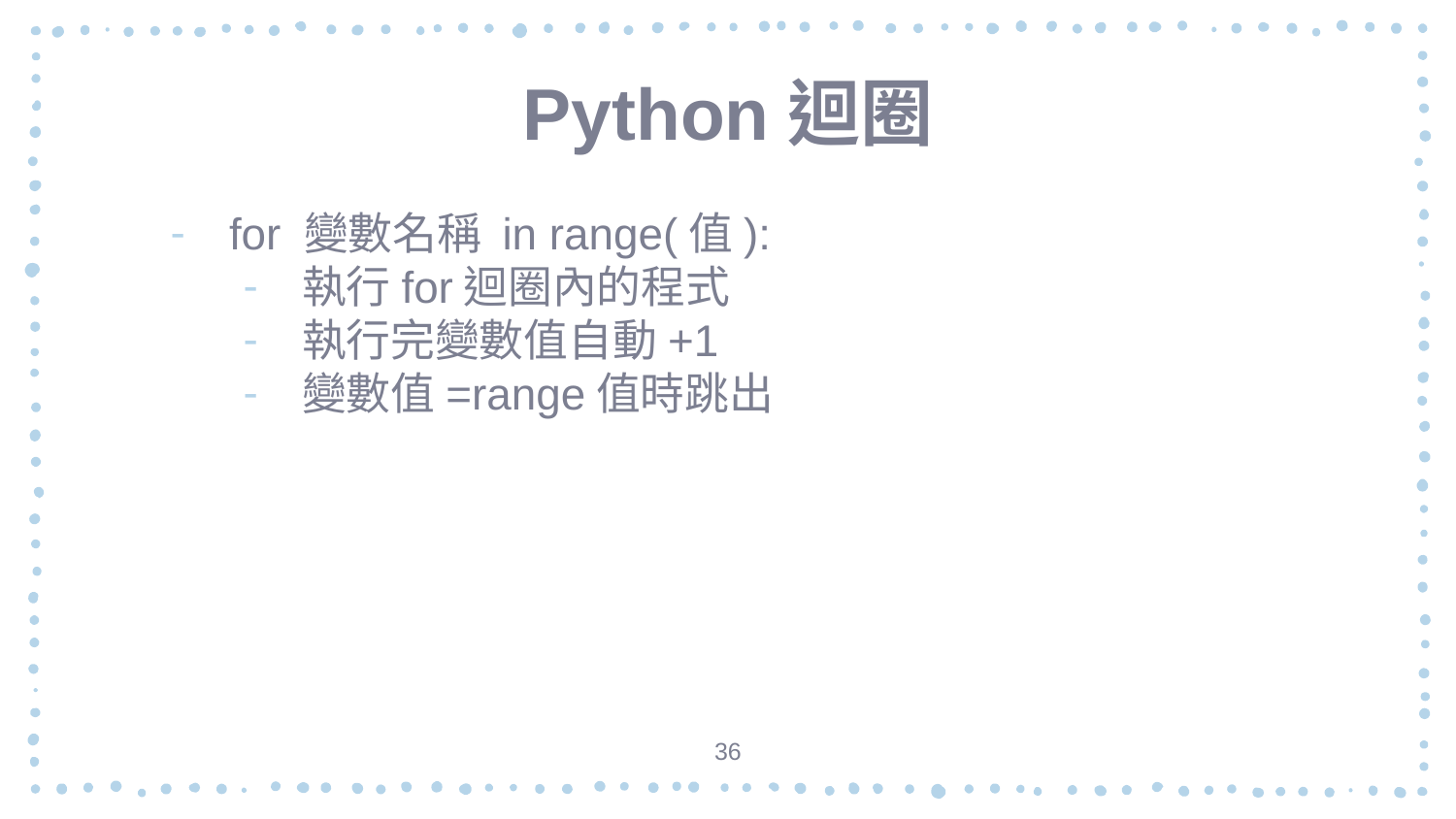

# Python迴圈
for 變數名稱 in range(值):
執行for迴圈內的程式
執行完變數值自動+1
變數值=range值時跳出
36